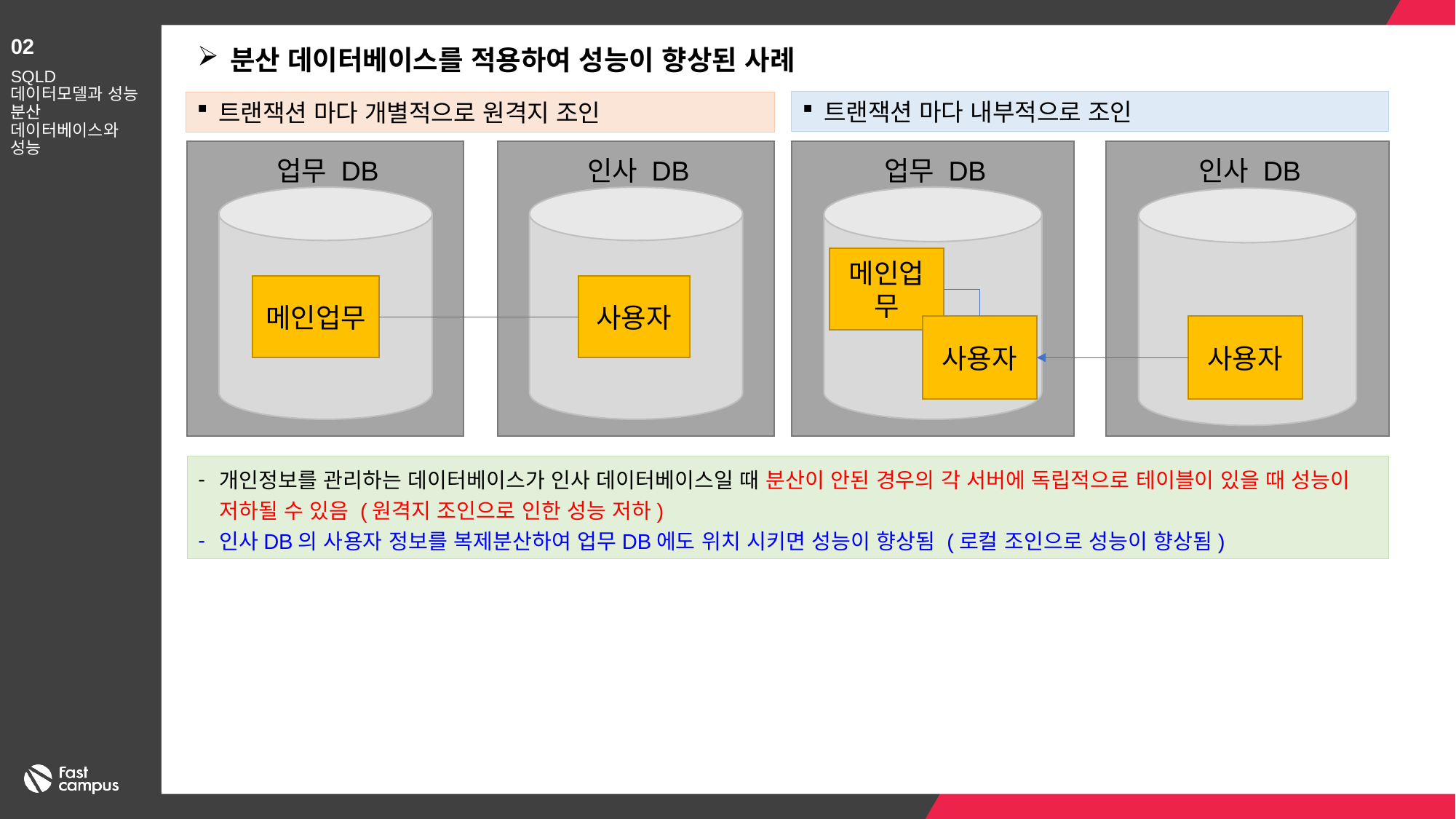

외부 오픈
02
분산 데이터베이스를 적용하여 성능이 향상된 사례
SQLD
데이터모델과 성능
분산 데이터베이스와 성능

트랜잭션 마다 내부적으로 조인
트랜잭션 마다 개별적으로 원격지 조인

업무 DB

메인업무

인사 DB

사용자

업무 DB

메인업무

인사 DB

사용자
사용자
개인정보를 관리하는 데이터베이스가 인사 데이터베이스일 때 분산이 안된 경우의 각 서버에 독립적으로 테이블이 있을 때 성능이 저하될 수 있음 (원격지 조인으로 인한 성능 저하)
인사DB의 사용자 정보를 복제분산하여 업무DB에도 위치 시키면 성능이 향상됨 (로컬 조인으로 성능이 향상됨)